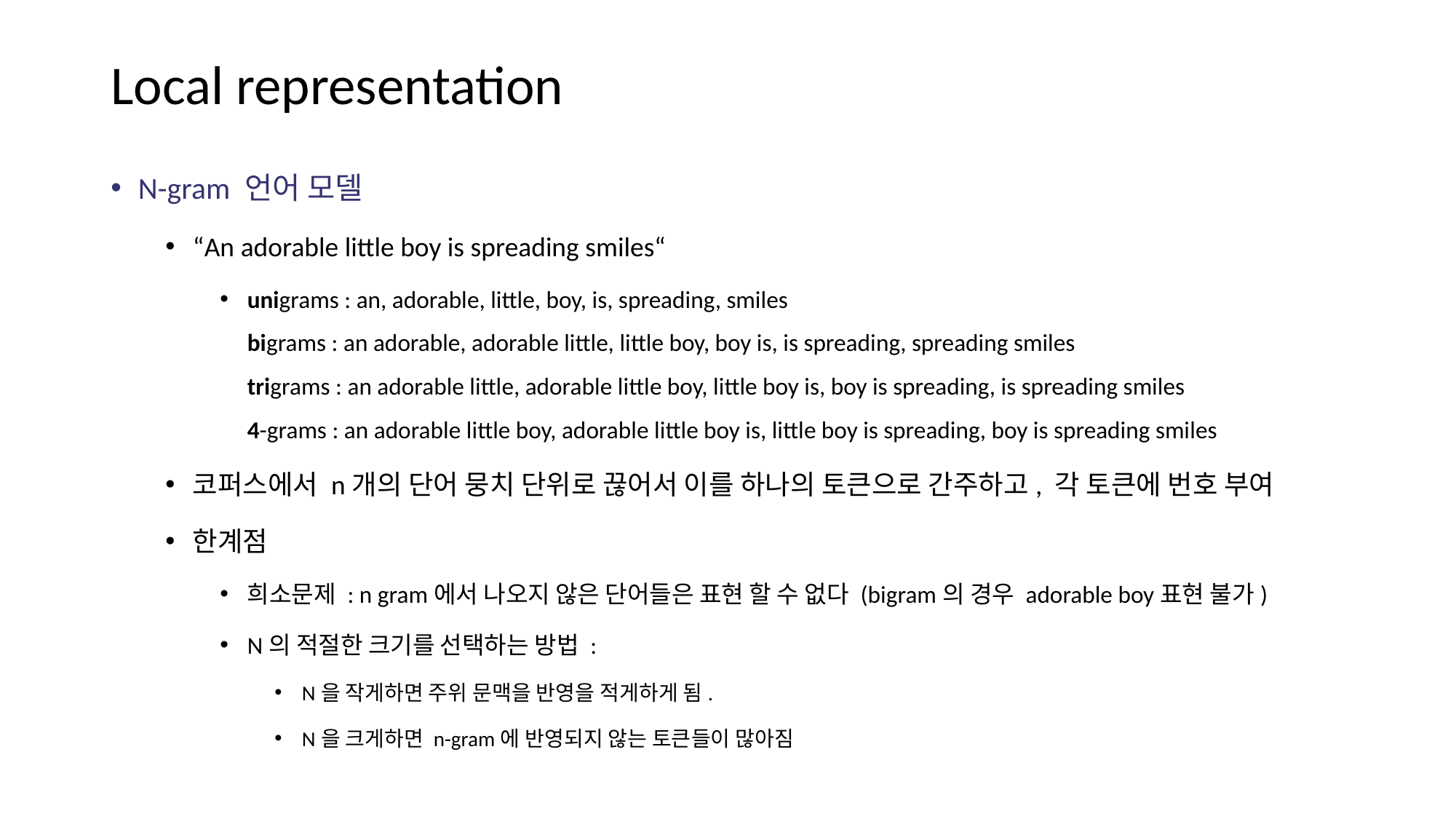

# Local representation
N-gram 언어 모델
“An adorable little boy is spreading smiles“
unigrams : an, adorable, little, boy, is, spreading, smiles
bigrams : an adorable, adorable little, little boy, boy is, is spreading, spreading smiles
trigrams : an adorable little, adorable little boy, little boy is, boy is spreading, is spreading smiles
4-grams : an adorable little boy, adorable little boy is, little boy is spreading, boy is spreading smiles
코퍼스에서 n개의 단어 뭉치 단위로 끊어서 이를 하나의 토큰으로 간주하고, 각 토큰에 번호 부여
한계점
희소문제 : n gram에서 나오지 않은 단어들은 표현 할 수 없다 (bigram의 경우 adorable boy표현 불가)
N의 적절한 크기를 선택하는 방법 :
N을 작게하면 주위 문맥을 반영을 적게하게 됨.
N을 크게하면 n-gram에 반영되지 않는 토큰들이 많아짐